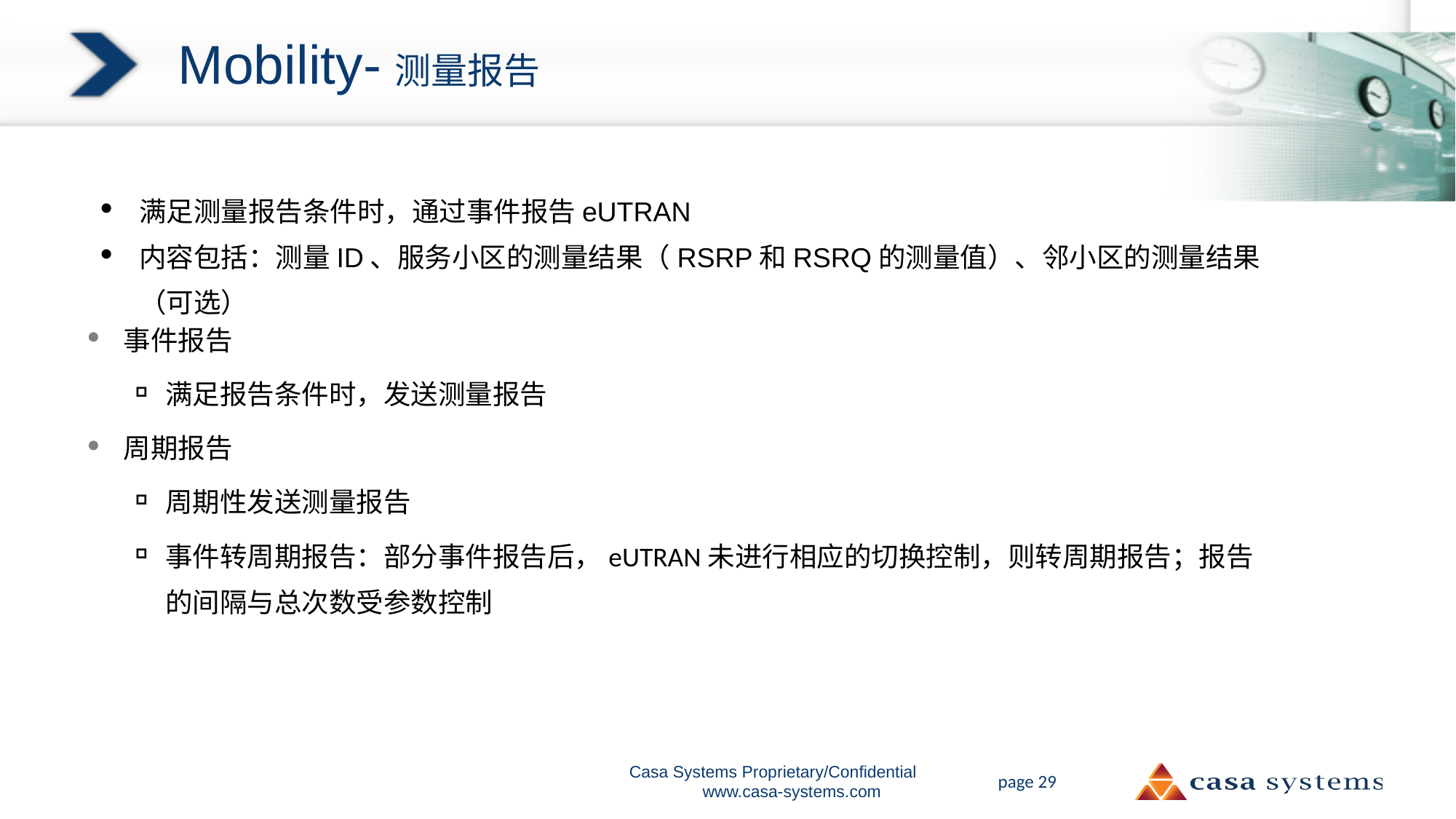

# Mobility-测量报告
满足测量报告条件时，通过事件报告eUTRAN
内容包括：测量ID、服务小区的测量结果（RSRP和RSRQ的测量值）、邻小区的测量结果（可选）
事件报告
满足报告条件时，发送测量报告
周期报告
周期性发送测量报告
事件转周期报告：部分事件报告后，eUTRAN未进行相应的切换控制，则转周期报告；报告的间隔与总次数受参数控制
Casa Systems Proprietary/Confidential            www.casa-systems.com
page 29